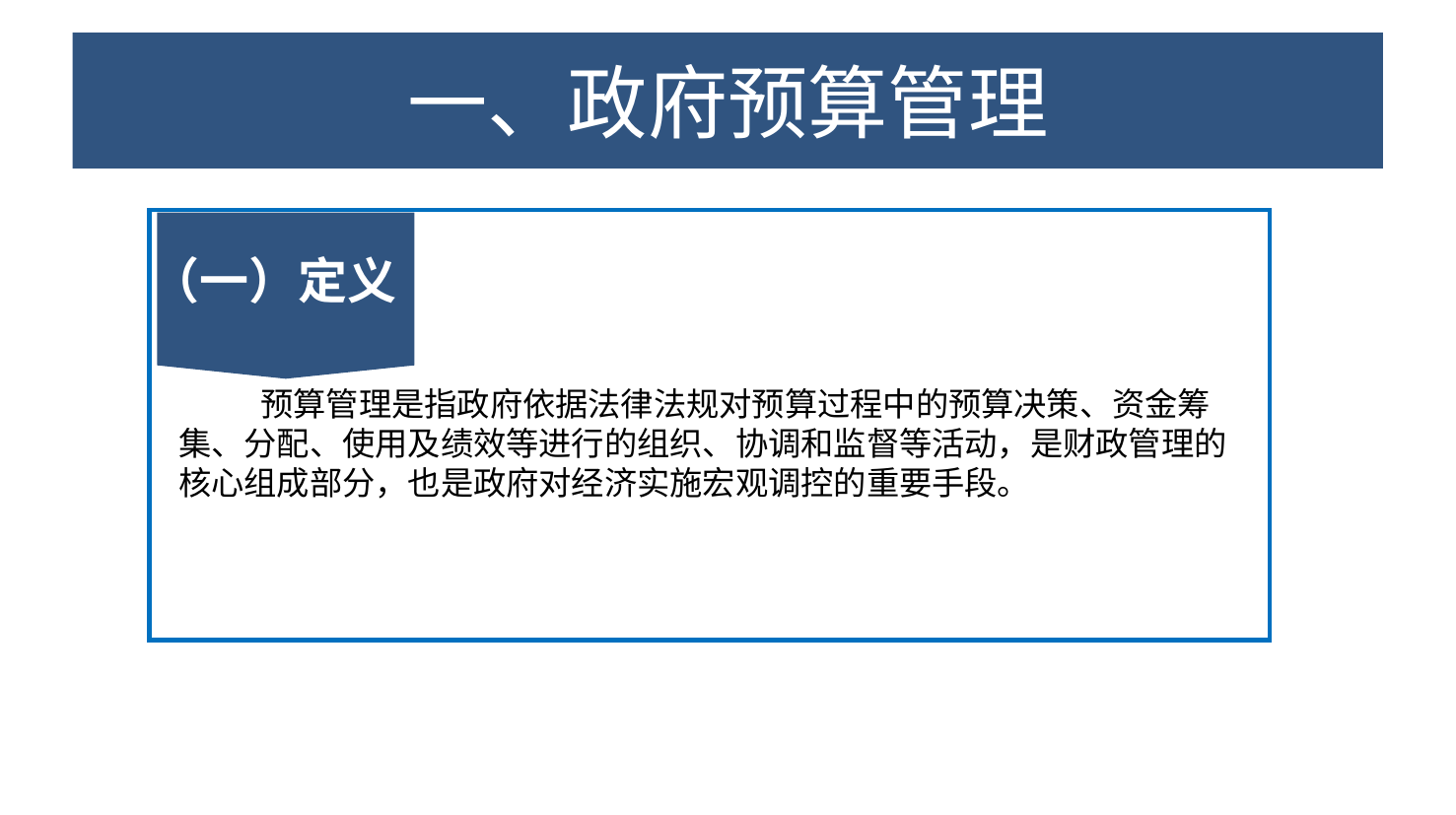

单击添加标题
# 一、政府预算管理

（一）定义
02
03
04
预算管理是指政府依据法律法规对预算过程中的预算决策、资金筹集、分配、使用及绩效等进行的组织、协调和监督等活动，是财政管理的核心组成部分，也是政府对经济实施宏观调控的重要手段。